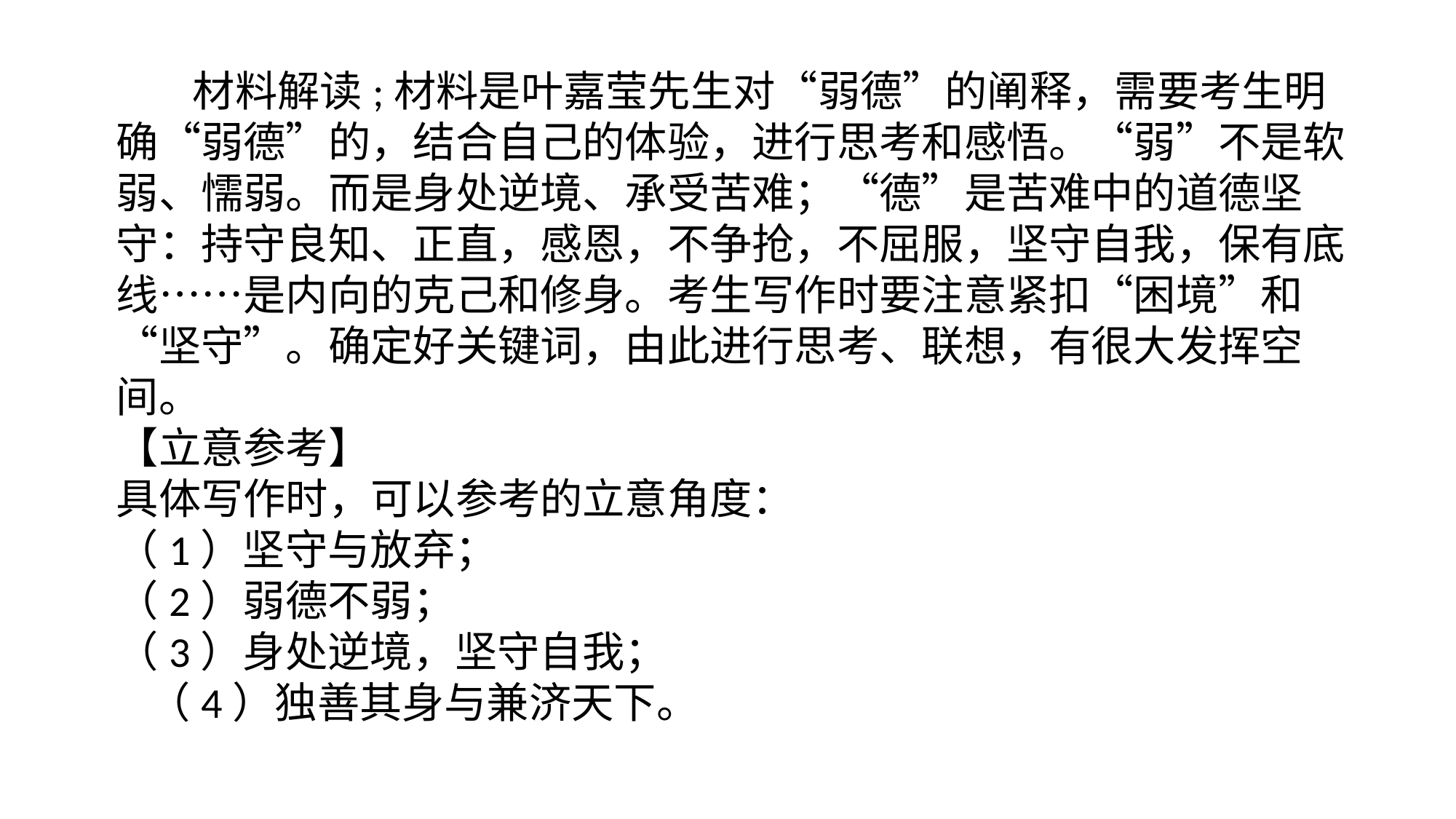

材料解读;材料是叶嘉莹先生对“弱德”的阐释，需要考生明确“弱德”的，结合自己的体验，进行思考和感悟。“弱”不是软弱、懦弱。而是身处逆境、承受苦难；“德”是苦难中的道德坚守：持守良知、正直，感恩，不争抢，不屈服，坚守自我，保有底线……是内向的克己和修身。考生写作时要注意紧扣“困境”和“坚守”。确定好关键词，由此进行思考、联想，有很大发挥空间。【立意参考】具体写作时，可以参考的立意角度：（1）坚守与放弃；（2）弱德不弱；（3）身处逆境，坚守自我；（4）独善其身与兼济天下。